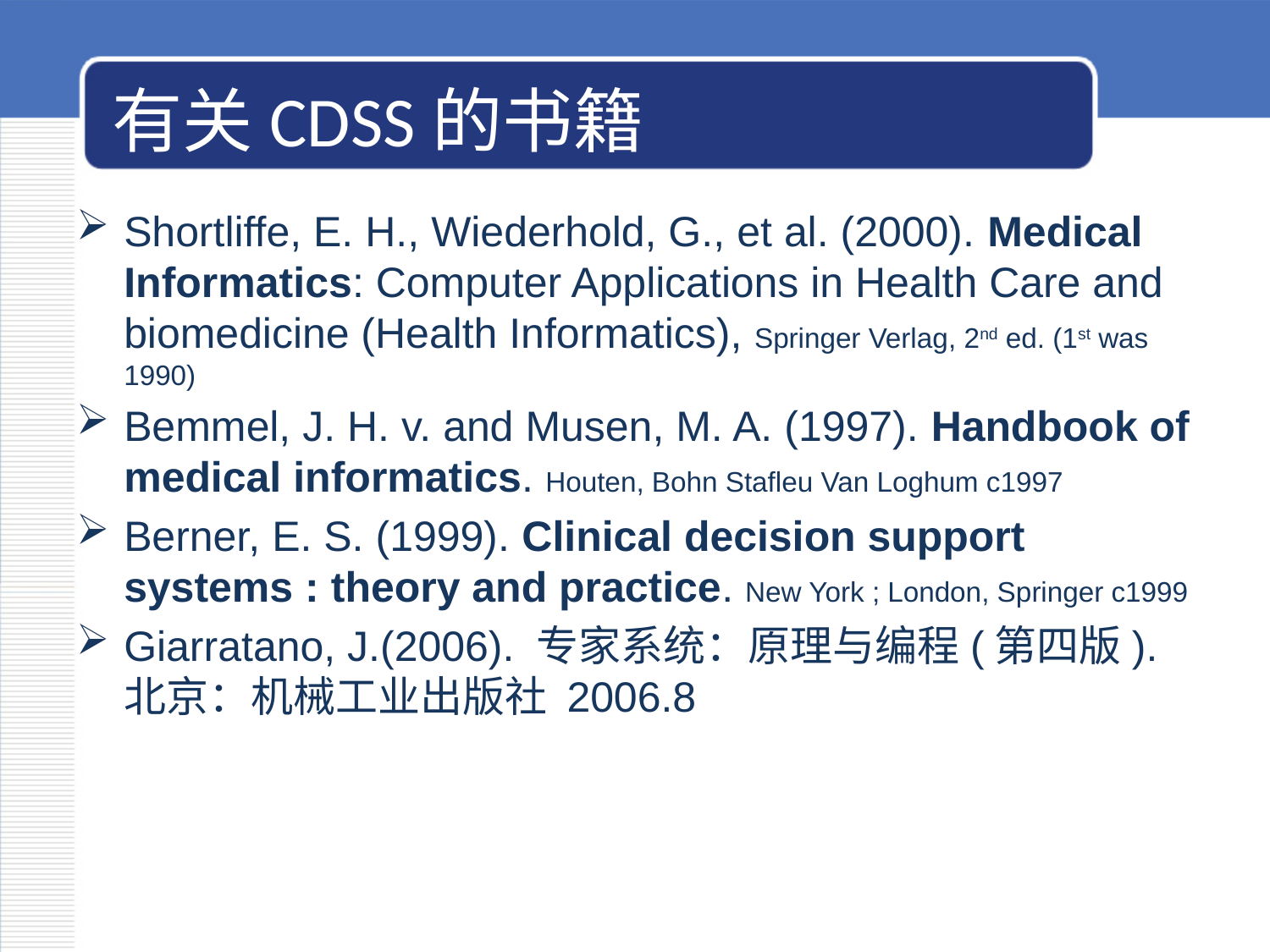

# 有关CDSS的书籍
Shortliffe, E. H., Wiederhold, G., et al. (2000). Medical Informatics: Computer Applications in Health Care and biomedicine (Health Informatics), Springer Verlag, 2nd ed. (1st was 1990)
Bemmel, J. H. v. and Musen, M. A. (1997). Handbook of medical informatics. Houten, Bohn Stafleu Van Loghum c1997
Berner, E. S. (1999). Clinical decision support systems : theory and practice. New York ; London, Springer c1999
Giarratano, J.(2006). 专家系统：原理与编程(第四版). 北京：机械工业出版社 2006.8